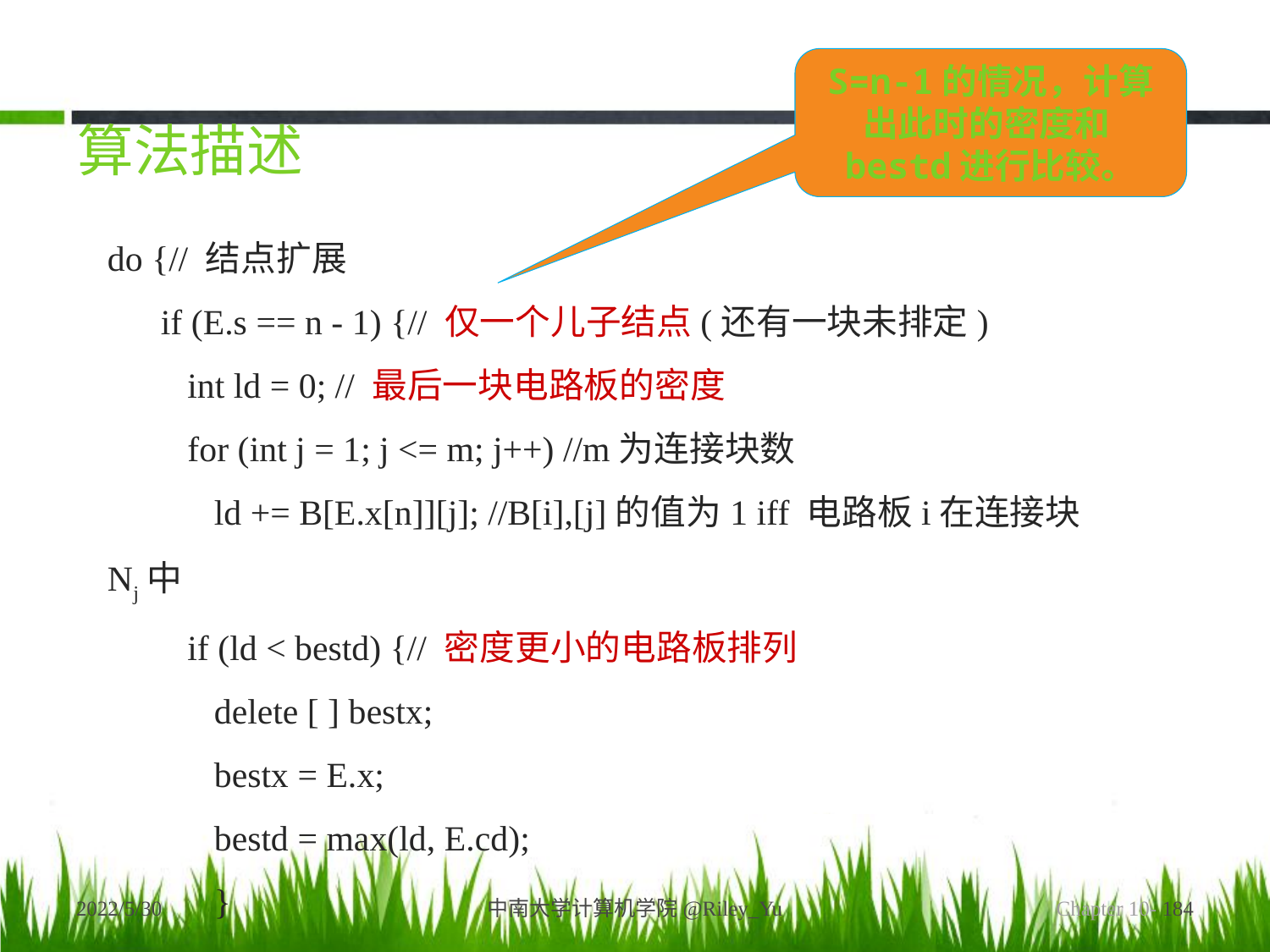

#
S=n-1的情况，计算出此时的密度和bestd进行比较。
算法描述
do {// 结点扩展
      if (E.s == n - 1) {// 仅一个儿子结点(还有一块未排定)
         int ld = 0; // 最后一块电路板的密度
         for (int j = 1; j <= m; j++) //m为连接块数
            ld += B[E.x[n]][j]; //B[i],[j]的值为1 iff 电路板i在连接块Nj中
         if (ld < bestd) {// 密度更小的电路板排列
            delete [ ] bestx;
            bestx = E.x;
            bestd = max(ld, E.cd);
            }

2022/5/30
中南大学计算机学院@Riley_Yu
Chapter 10- 184